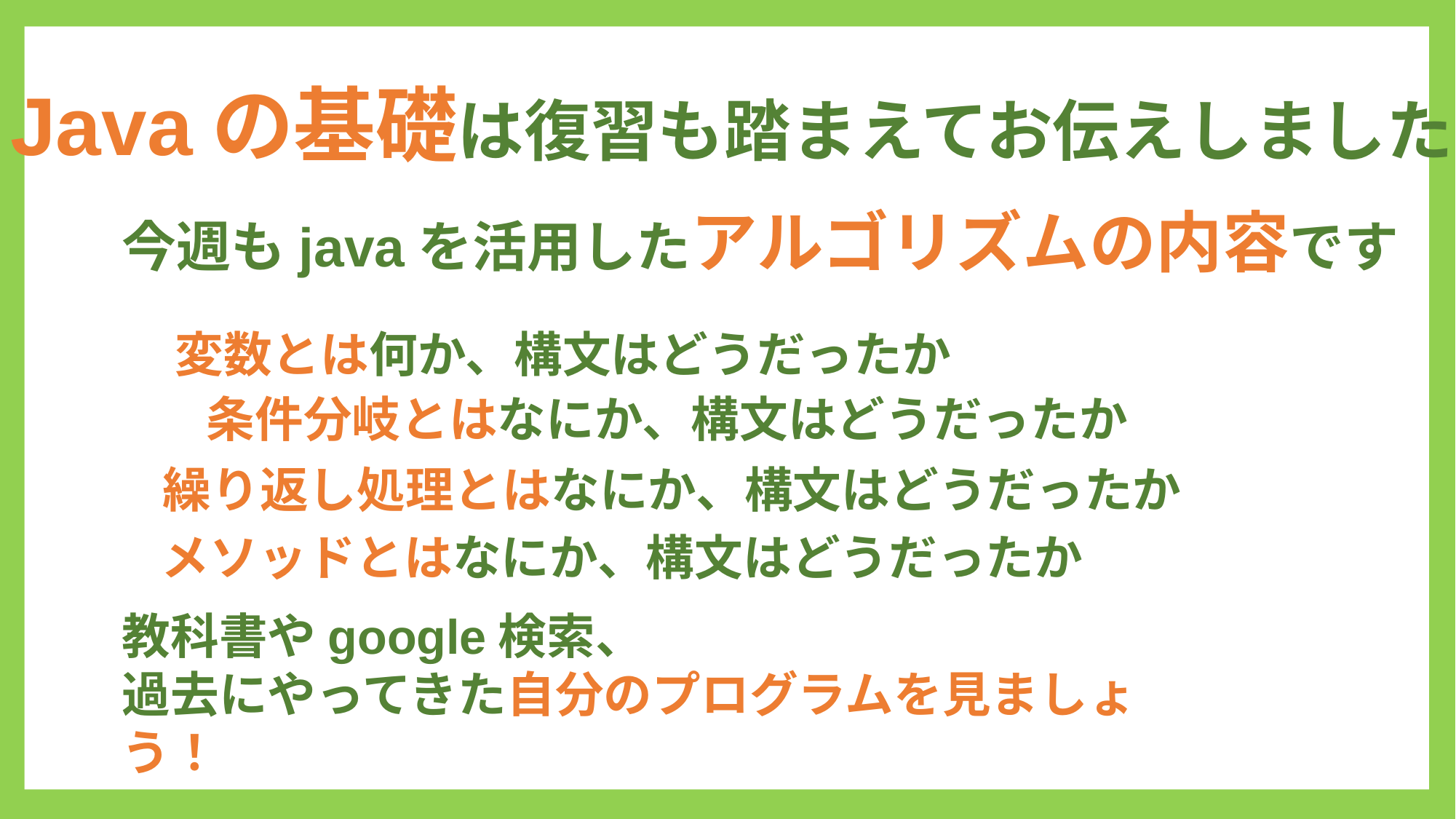

Javaの基礎は復習も踏まえてお伝えしました
今週もjavaを活用したアルゴリズムの内容です
変数とは何か、構文はどうだったか
条件分岐とはなにか、構文はどうだったか
繰り返し処理とはなにか、構文はどうだったか
メソッドとはなにか、構文はどうだったか
教科書やgoogle検索、
過去にやってきた自分のプログラムを見ましょう！